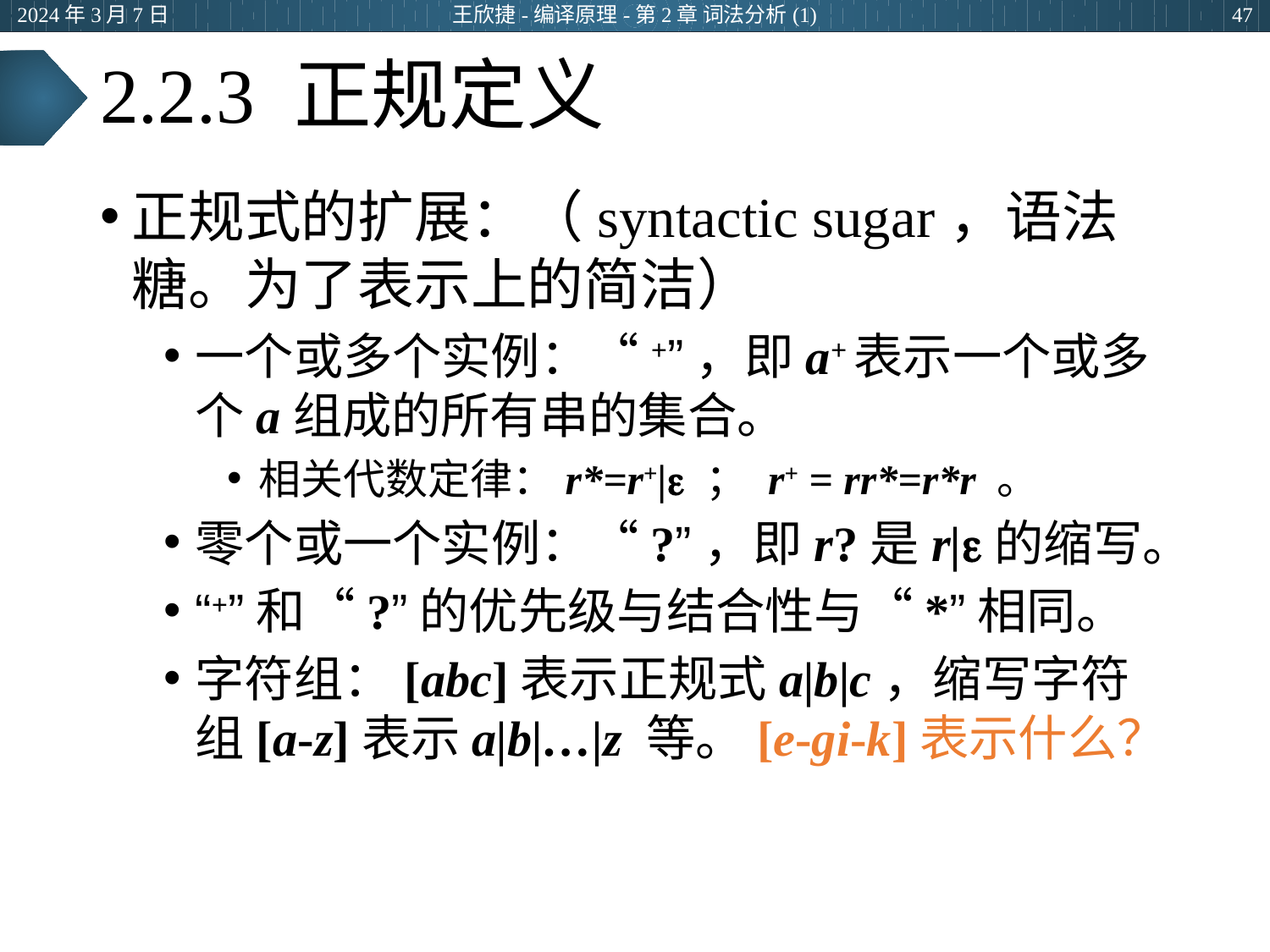

2024年3月7日
王欣捷-编译原理-第2章 词法分析(1)
47
# 2.2.3 正规定义
正规式的扩展：（syntactic sugar，语法糖。为了表示上的简洁）
一个或多个实例：“+”，即a+表示一个或多个a组成的所有串的集合。
相关代数定律：r*=r+|ε ； r+ = rr*=r*r 。
零个或一个实例：“?”，即r?是r|ε的缩写。
“+”和“?”的优先级与结合性与“*”相同。
字符组：[abc]表示正规式a|b|c，缩写字符组[a-z]表示a|b|…|z 等。[e-gi-k]表示什么？